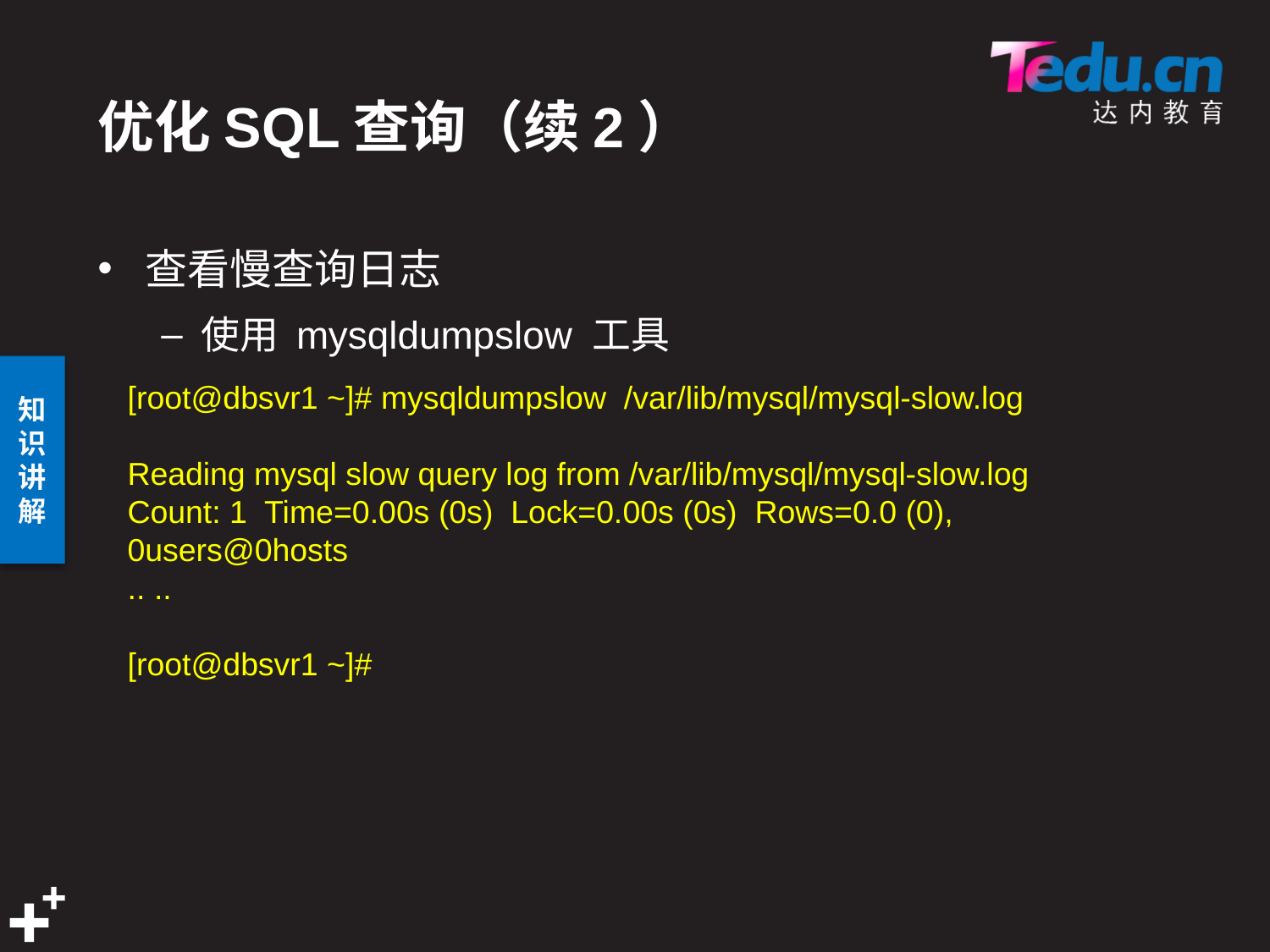

# 优化SQL查询（续2）
查看慢查询日志
使用 mysqldumpslow 工具
[root@dbsvr1 ~]# mysqldumpslow  /var/lib/mysql/mysql-slow.log

Reading mysql slow query log from /var/lib/mysql/mysql-slow.log
Count: 1  Time=0.00s (0s)  Lock=0.00s (0s)  Rows=0.0 (0), 0users@0hosts
.. ..

[root@dbsvr1 ~]#